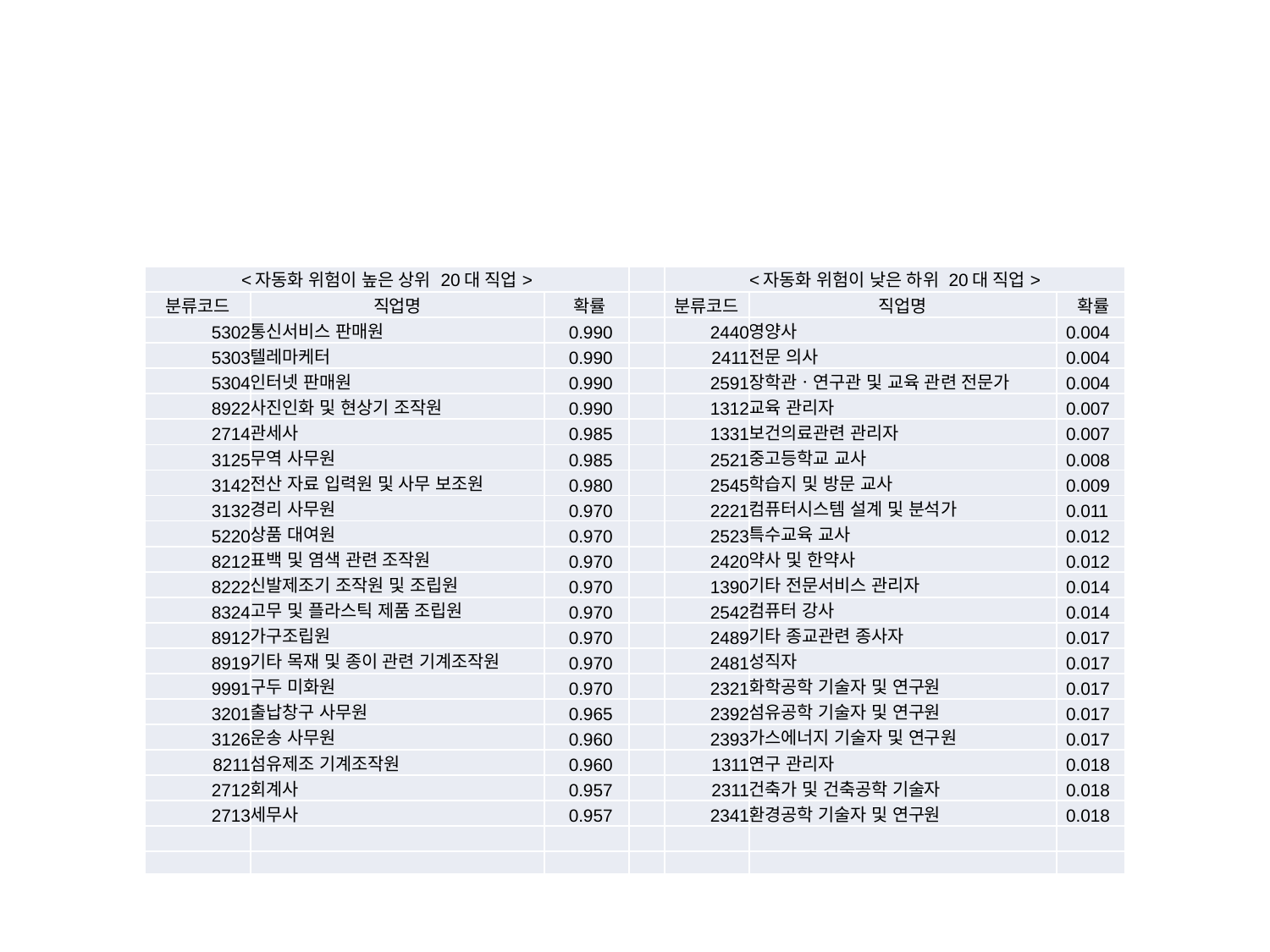

#
| <자동화 위험이 높은 상위 20대 직업> |  |  |  | <자동화 위험이 낮은 하위 20대 직업> |  |  |
| --- | --- | --- | --- | --- | --- | --- |
| 분류코드 | 직업명 | 확률 |  | 분류코드 | 직업명 | 확률 |
| 5302 | 통신서비스 판매원 | 0.990 |  | 2440 | 영양사 | 0.004 |
| 5303 | 텔레마케터 | 0.990 |  | 2411 | 전문 의사 | 0.004 |
| 5304 | 인터넷 판매원 | 0.990 |  | 2591 | 장학관ㆍ연구관 및 교육 관련 전문가 | 0.004 |
| 8922 | 사진인화 및 현상기 조작원 | 0.990 |  | 1312 | 교육 관리자 | 0.007 |
| 2714 | 관세사 | 0.985 |  | 1331 | 보건의료관련 관리자 | 0.007 |
| 3125 | 무역 사무원 | 0.985 |  | 2521 | 중고등학교 교사 | 0.008 |
| 3142 | 전산 자료 입력원 및 사무 보조원 | 0.980 |  | 2545 | 학습지 및 방문 교사 | 0.009 |
| 3132 | 경리 사무원 | 0.970 |  | 2221 | 컴퓨터시스템 설계 및 분석가 | 0.011 |
| 5220 | 상품 대여원 | 0.970 |  | 2523 | 특수교육 교사 | 0.012 |
| 8212 | 표백 및 염색 관련 조작원 | 0.970 |  | 2420 | 약사 및 한약사 | 0.012 |
| 8222 | 신발제조기 조작원 및 조립원 | 0.970 |  | 1390 | 기타 전문서비스 관리자 | 0.014 |
| 8324 | 고무 및 플라스틱 제품 조립원 | 0.970 |  | 2542 | 컴퓨터 강사 | 0.014 |
| 8912 | 가구조립원 | 0.970 |  | 2489 | 기타 종교관련 종사자 | 0.017 |
| 8919 | 기타 목재 및 종이 관련 기계조작원 | 0.970 |  | 2481 | 성직자 | 0.017 |
| 9991 | 구두 미화원 | 0.970 |  | 2321 | 화학공학 기술자 및 연구원 | 0.017 |
| 3201 | 출납창구 사무원 | 0.965 |  | 2392 | 섬유공학 기술자 및 연구원 | 0.017 |
| 3126 | 운송 사무원 | 0.960 |  | 2393 | 가스에너지 기술자 및 연구원 | 0.017 |
| 8211 | 섬유제조 기계조작원 | 0.960 |  | 1311 | 연구 관리자 | 0.018 |
| 2712 | 회계사 | 0.957 |  | 2311 | 건축가 및 건축공학 기술자 | 0.018 |
| 2713 | 세무사 | 0.957 |  | 2341 | 환경공학 기술자 및 연구원 | 0.018 |
|  |  |  |  |  |  |  |
|  |  |  |  |  |  |  |